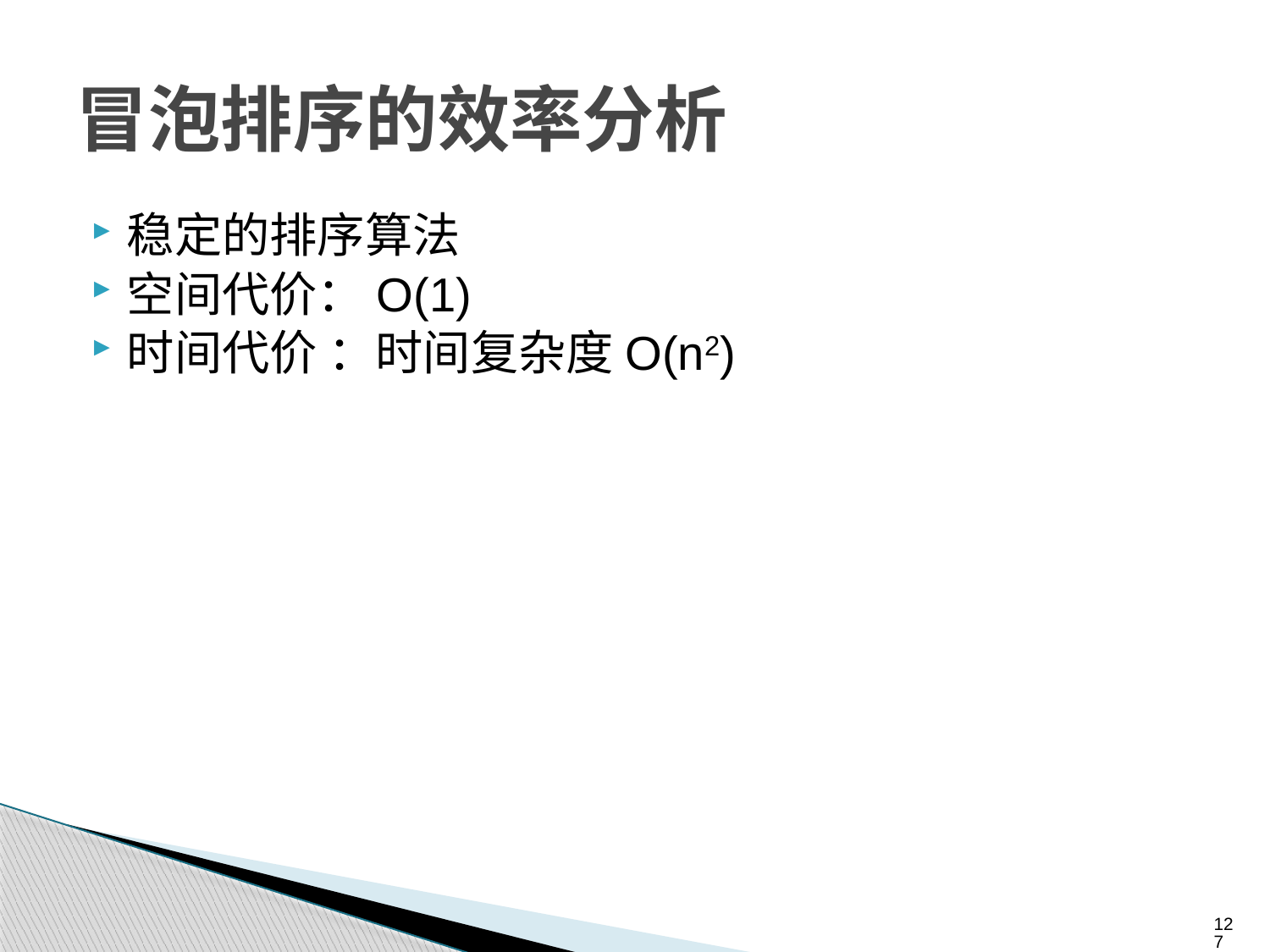

# 冒泡排序的效率分析
稳定的排序算法
空间代价：O(1)
时间代价 ：时间复杂度O(n2)

127